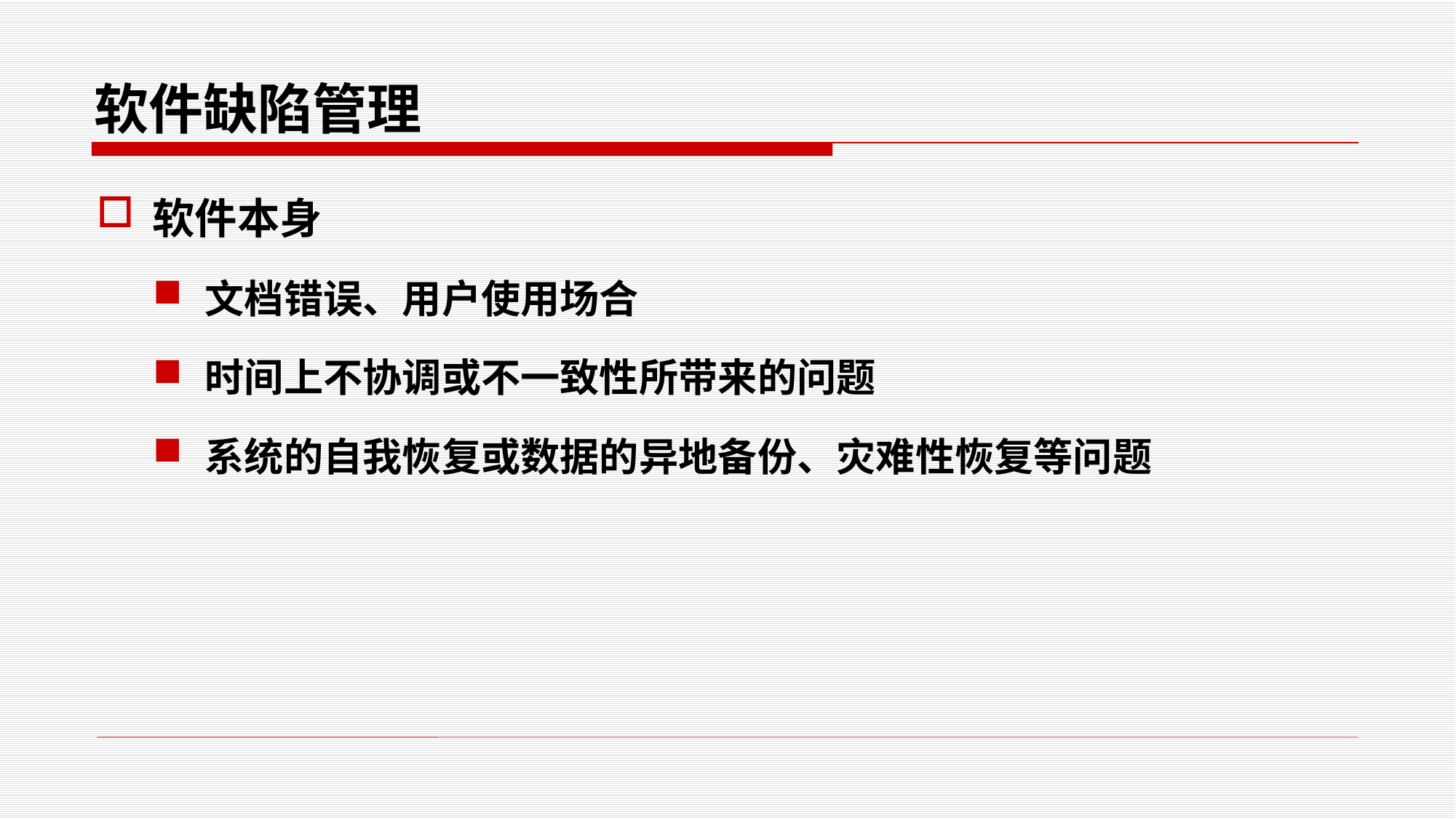

# 软件缺陷管理
软件本身
文档错误、用户使用场合
时间上不协调或不一致性所带来的问题
系统的自我恢复或数据的异地备份、灾难性恢复等问题